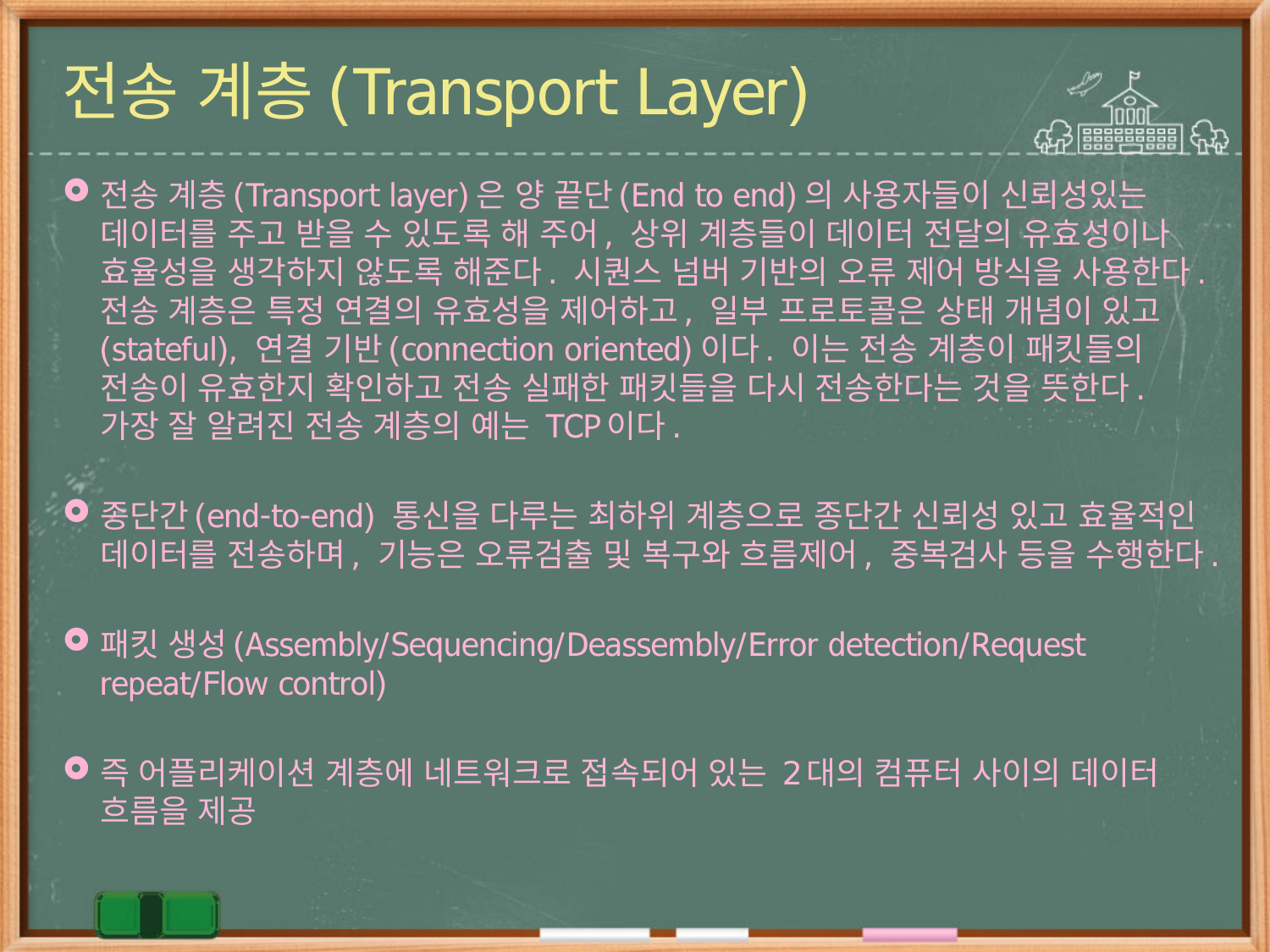

# 전송 계층(Transport Layer)
전송 계층(Transport layer)은 양 끝단(End to end)의 사용자들이 신뢰성있는 데이터를 주고 받을 수 있도록 해 주어, 상위 계층들이 데이터 전달의 유효성이나 효율성을 생각하지 않도록 해준다. 시퀀스 넘버 기반의 오류 제어 방식을 사용한다. 전송 계층은 특정 연결의 유효성을 제어하고, 일부 프로토콜은 상태 개념이 있고(stateful), 연결 기반(connection oriented)이다. 이는 전송 계층이 패킷들의 전송이 유효한지 확인하고 전송 실패한 패킷들을 다시 전송한다는 것을 뜻한다. 가장 잘 알려진 전송 계층의 예는 TCP이다.

종단간(end-to-end) 통신을 다루는 최하위 계층으로 종단간 신뢰성 있고 효율적인 데이터를 전송하며, 기능은 오류검출 및 복구와 흐름제어, 중복검사 등을 수행한다.

패킷 생성(Assembly/Sequencing/Deassembly/Error detection/Request repeat/Flow control)

즉 어플리케이션 계층에 네트워크로 접속되어 있는 2대의 컴퓨터 사이의 데이터 흐름을 제공